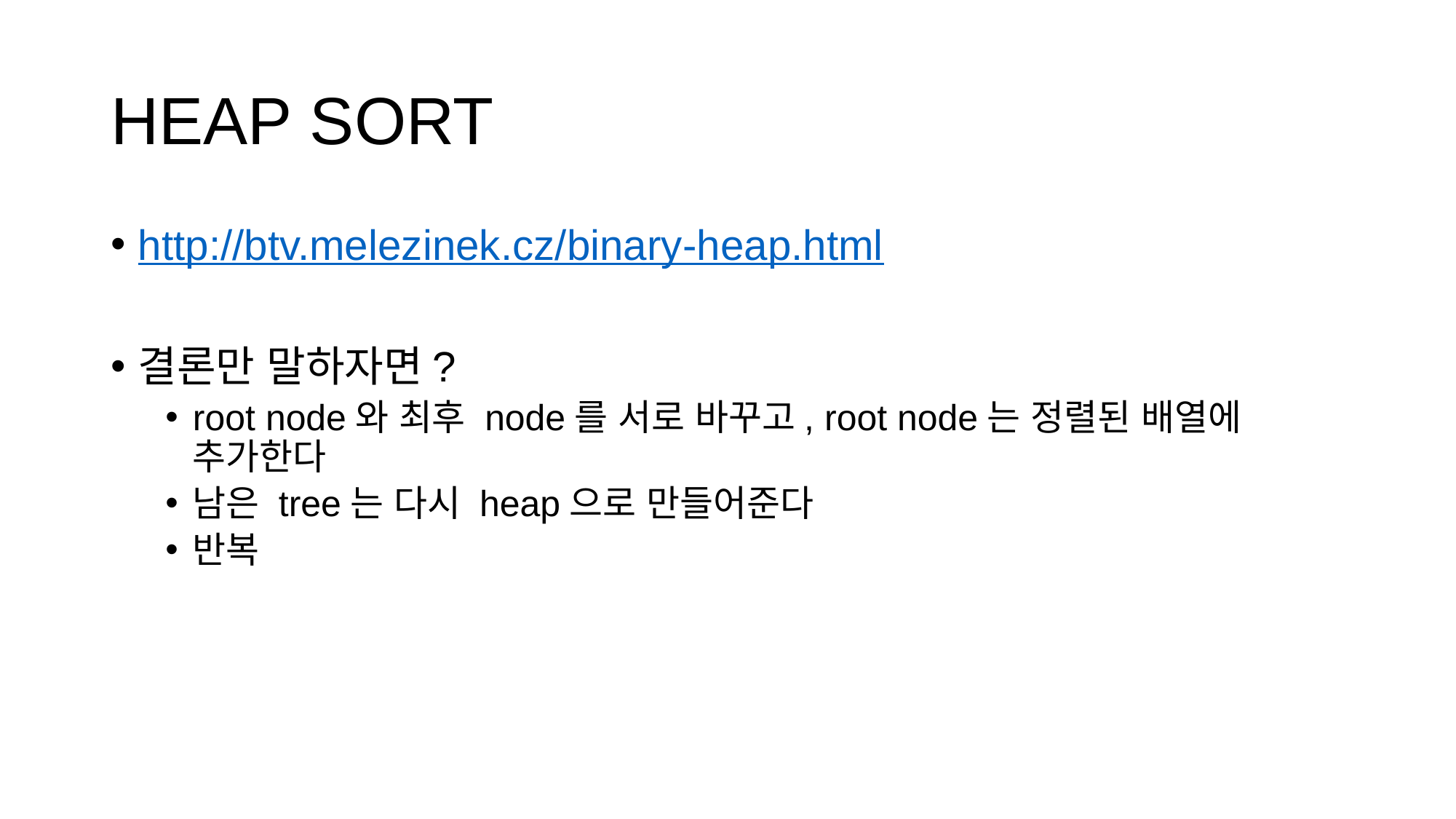

# HEAP SORT
http://btv.melezinek.cz/binary-heap.html

결론만 말하자면?
root node와 최후 node를 서로 바꾸고, root node는 정렬된 배열에 추가한다
남은 tree는 다시 heap으로 만들어준다
반복